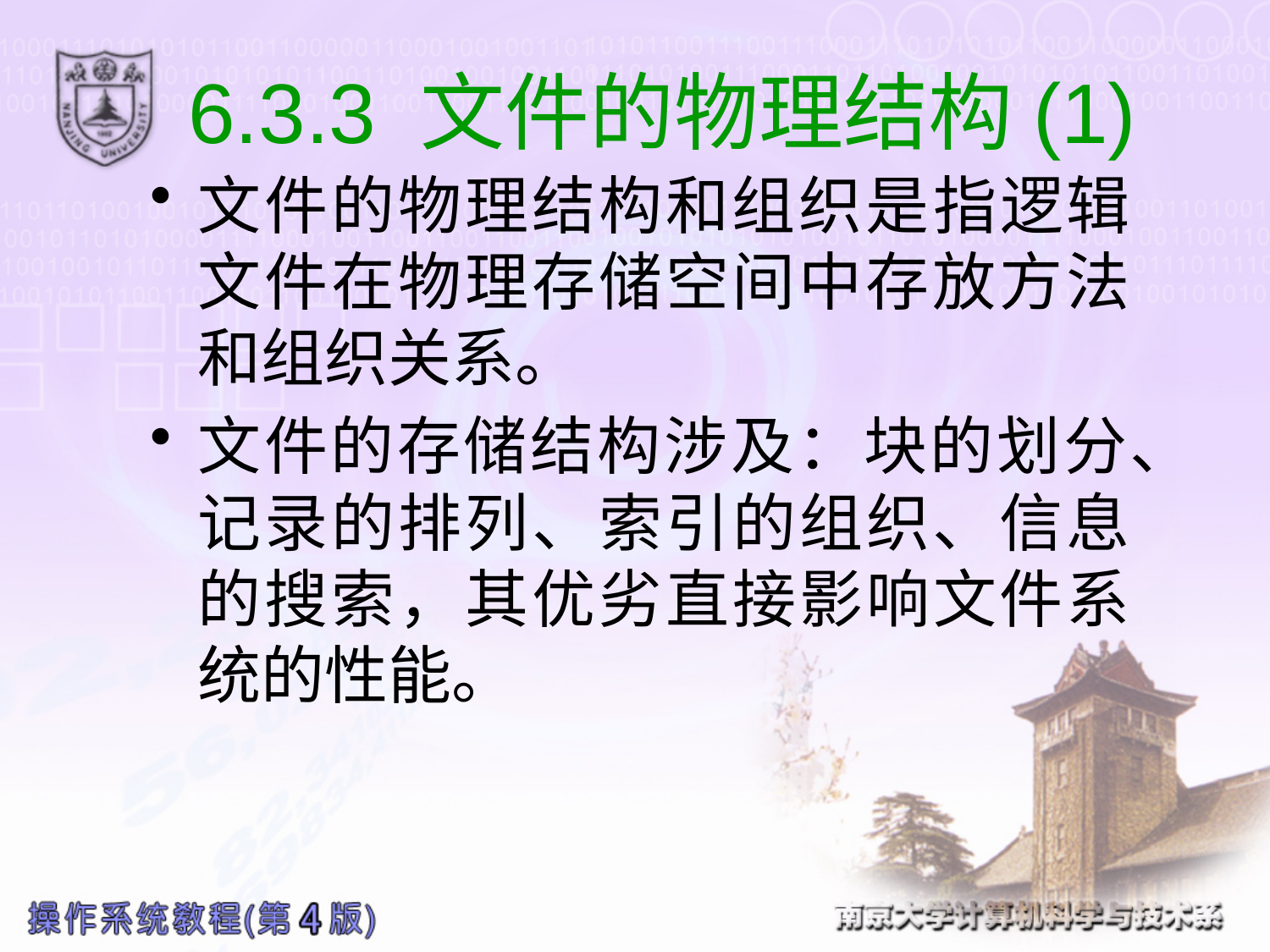

# 6.3.3 文件的物理结构(1)
文件的物理结构和组织是指逻辑文件在物理存储空间中存放方法和组织关系。
文件的存储结构涉及：块的划分、记录的排列、索引的组织、信息的搜索，其优劣直接影响文件系统的性能。